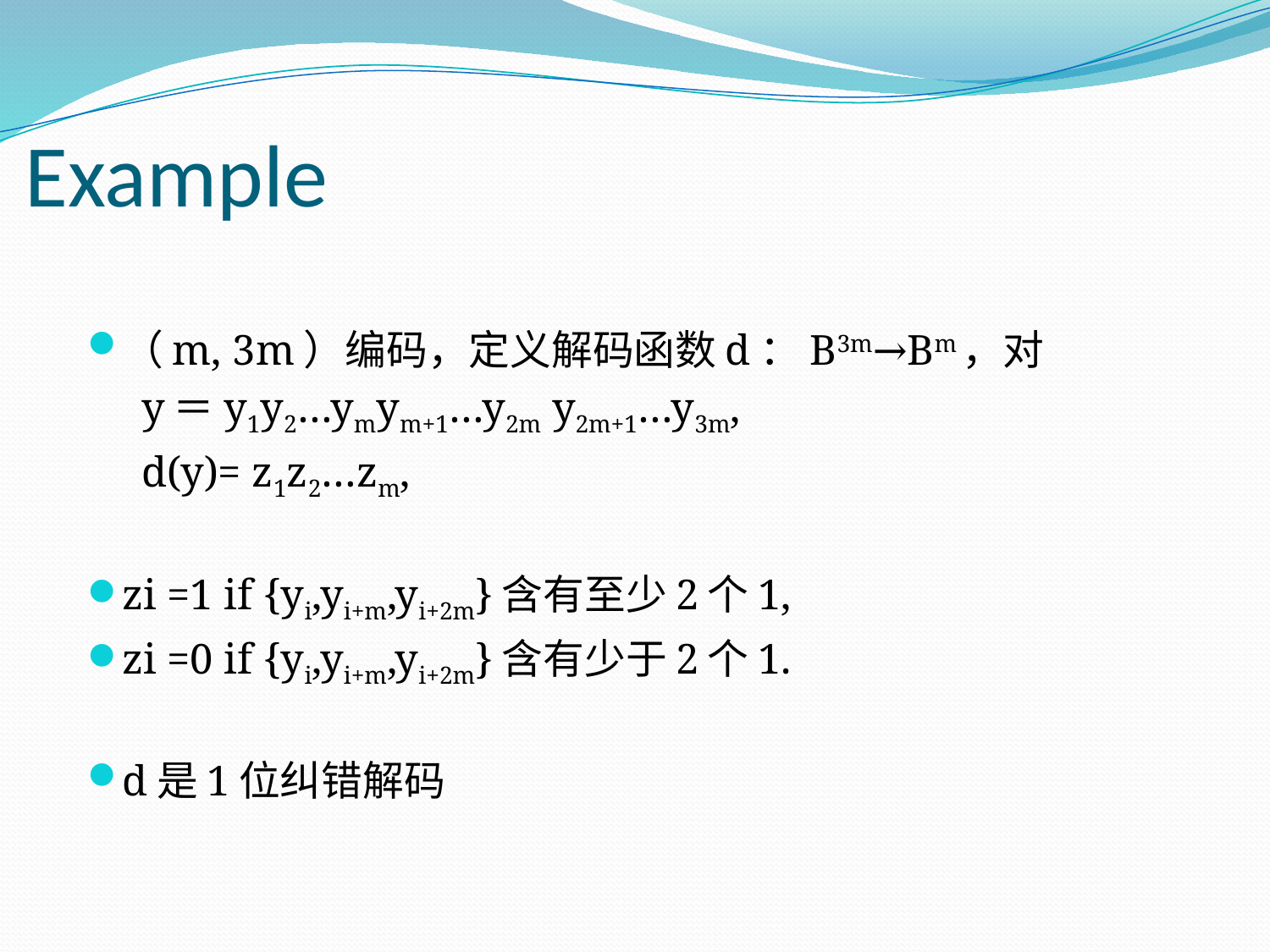

# Example

（m, 3m）编码，定义解码函数d：B3m→Bm，对
     y＝y1y2…ymym+1…y2m y2m+1…y3m,
     d(y)= z1z2…zm,

zi =1 if {yi,yi+m,yi+2m}含有至少2个1,
zi =0 if {yi,yi+m,yi+2m}含有少于2个1.

d是1位纠错解码